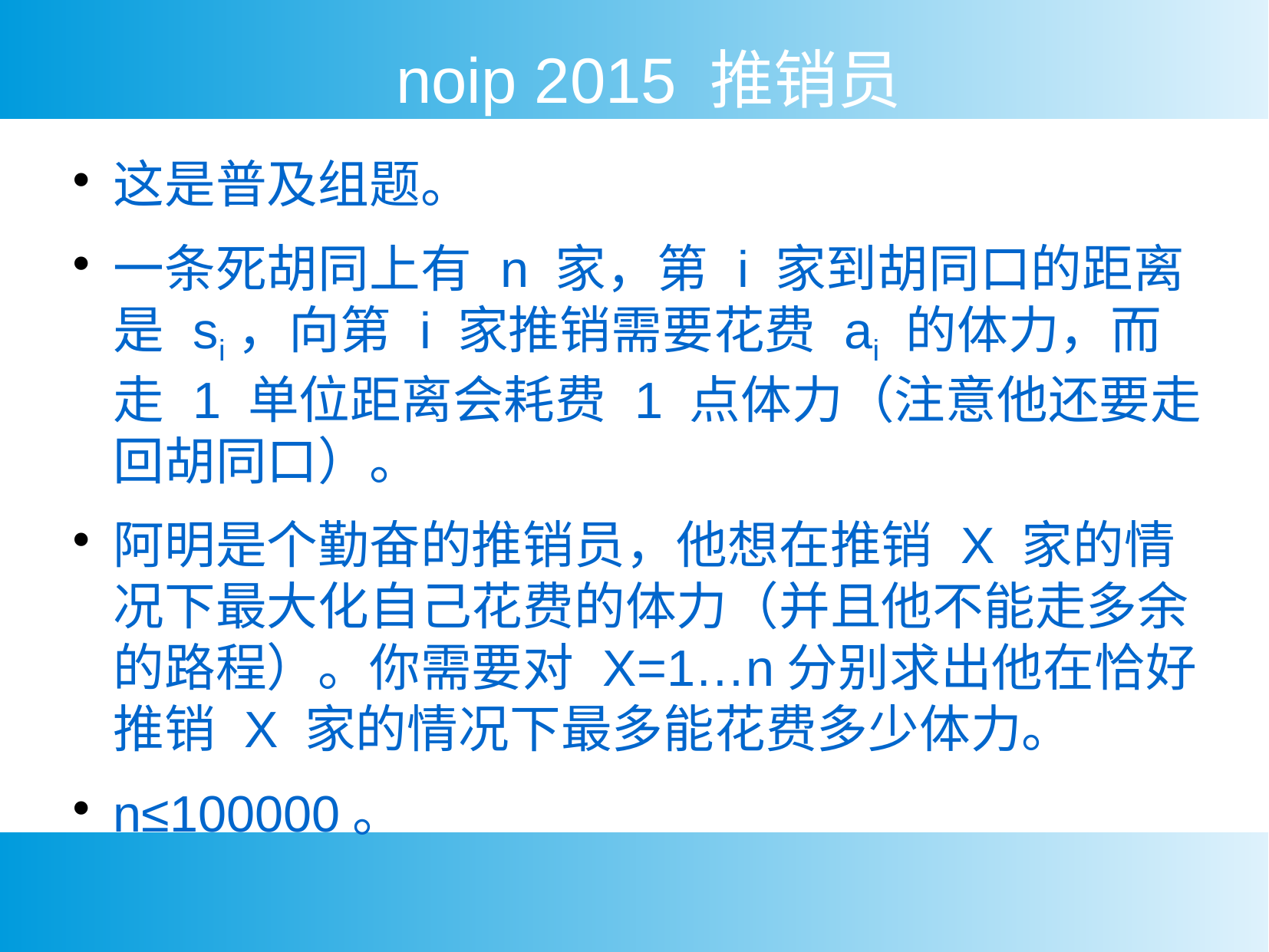

noip 2015 推销员
这是普及组题。
一条死胡同上有 n 家，第 i 家到胡同口的距离是 si，向第 i 家推销需要花费 ai 的体力，而走 1 单位距离会耗费 1 点体力（注意他还要走回胡同口）。
阿明是个勤奋的推销员，他想在推销 X 家的情况下最大化自己花费的体力（并且他不能走多余的路程）。你需要对 X=1…n分别求出他在恰好推销 X 家的情况下最多能花费多少体力。
n≤100000。